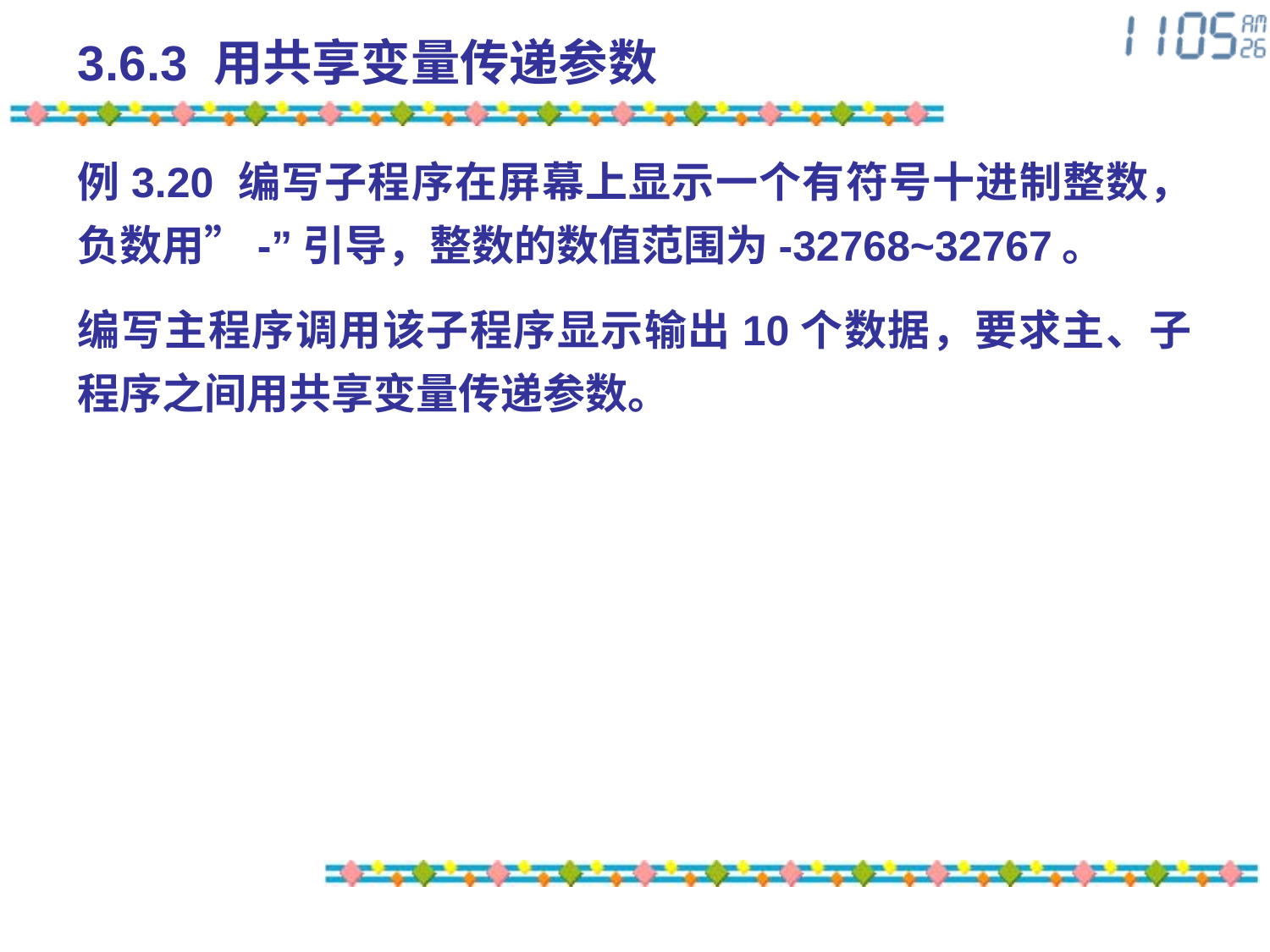

# 3.6.3 用共享变量传递参数
例3.20 编写子程序在屏幕上显示一个有符号十进制整数，负数用”-”引导，整数的数值范围为-32768~32767。
编写主程序调用该子程序显示输出10个数据，要求主、子程序之间用共享变量传递参数。